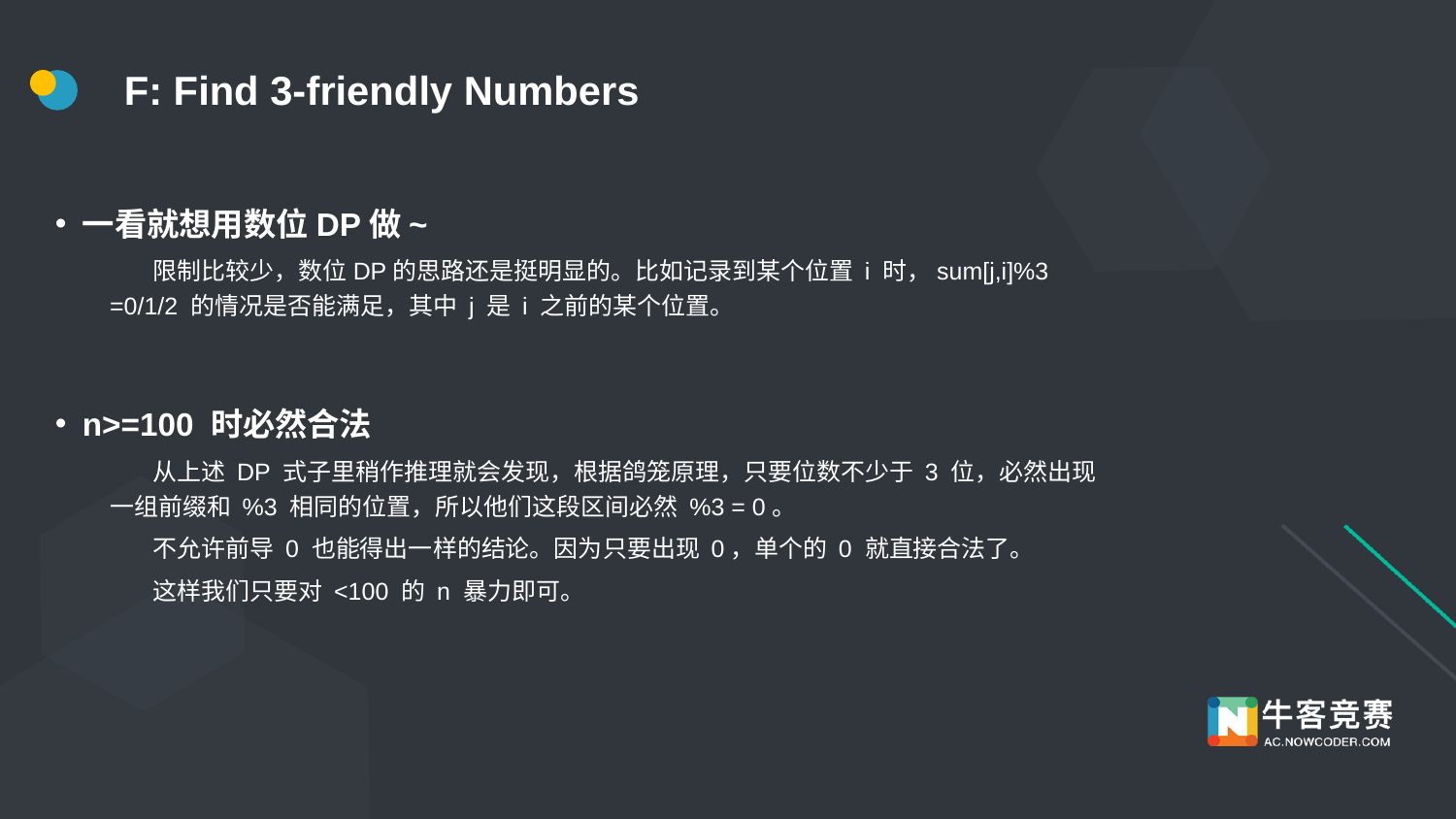

# F: Find 3-friendly Numbers
一看就想用数位DP做~
       限制比较少，数位DP的思路还是挺明显的。比如记录到某个位置 i 时，sum[j,i]%3 =0/1/2 的情况是否能满足，其中 j 是 i 之前的某个位置。

n>=100 时必然合法
       从上述 DP 式子里稍作推理就会发现，根据鸽笼原理，只要位数不少于 3 位，必然出现一组前缀和 %3 相同的位置，所以他们这段区间必然 %3 = 0。
       不允许前导 0 也能得出一样的结论。因为只要出现 0，单个的 0 就直接合法了。
       这样我们只要对 <100 的 n 暴力即可。